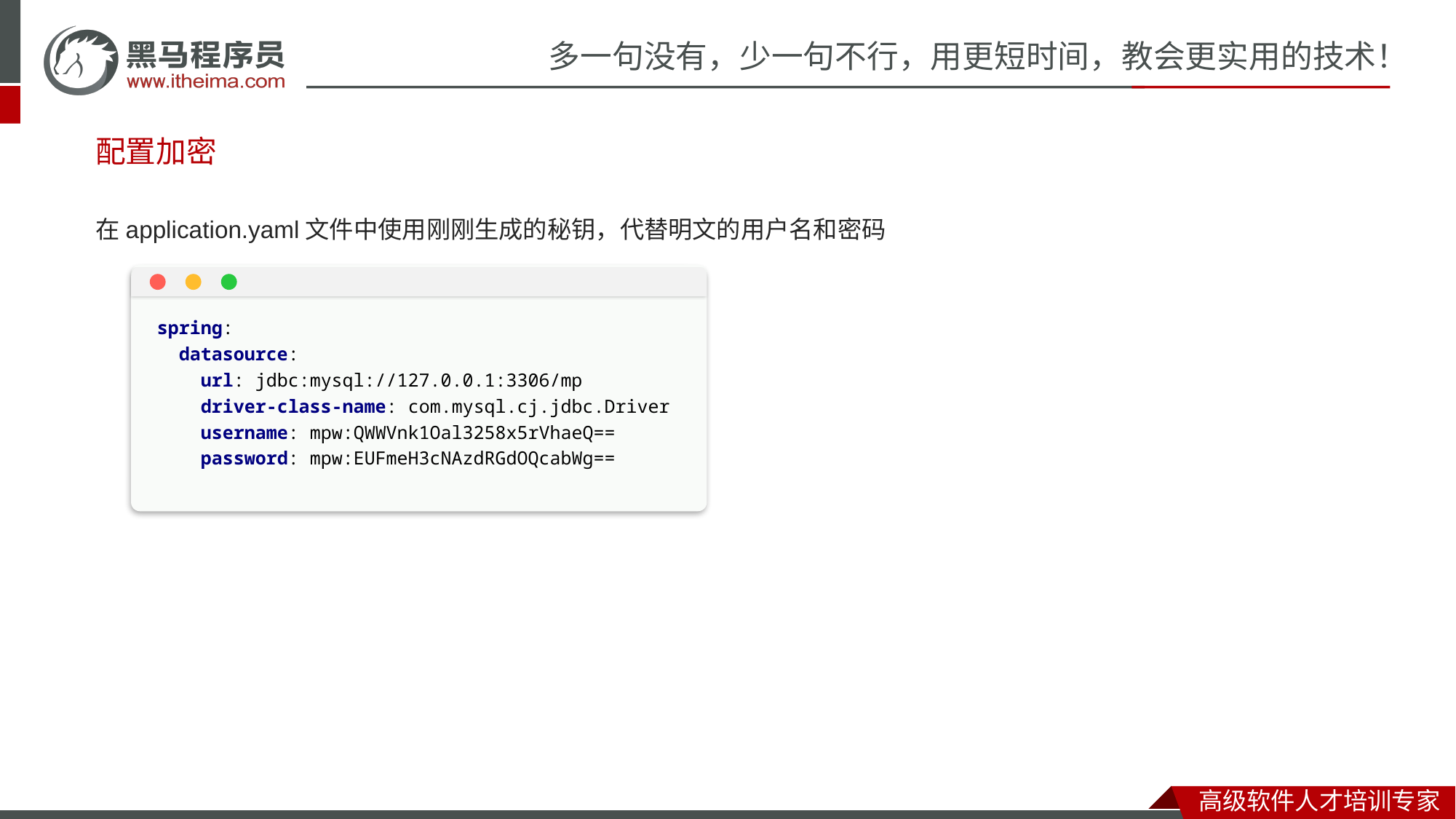

配置加密
在application.yaml文件中使用刚刚生成的秘钥，代替明文的用户名和密码

spring:
  datasource:
    url: jdbc:mysql://127.0.0.1:3306/mp
    driver-class-name: com.mysql.cj.jdbc.Driver
    username: mpw:QWWVnk1Oal3258x5rVhaeQ==
    password: mpw:EUFmeH3cNAzdRGdOQcabWg==